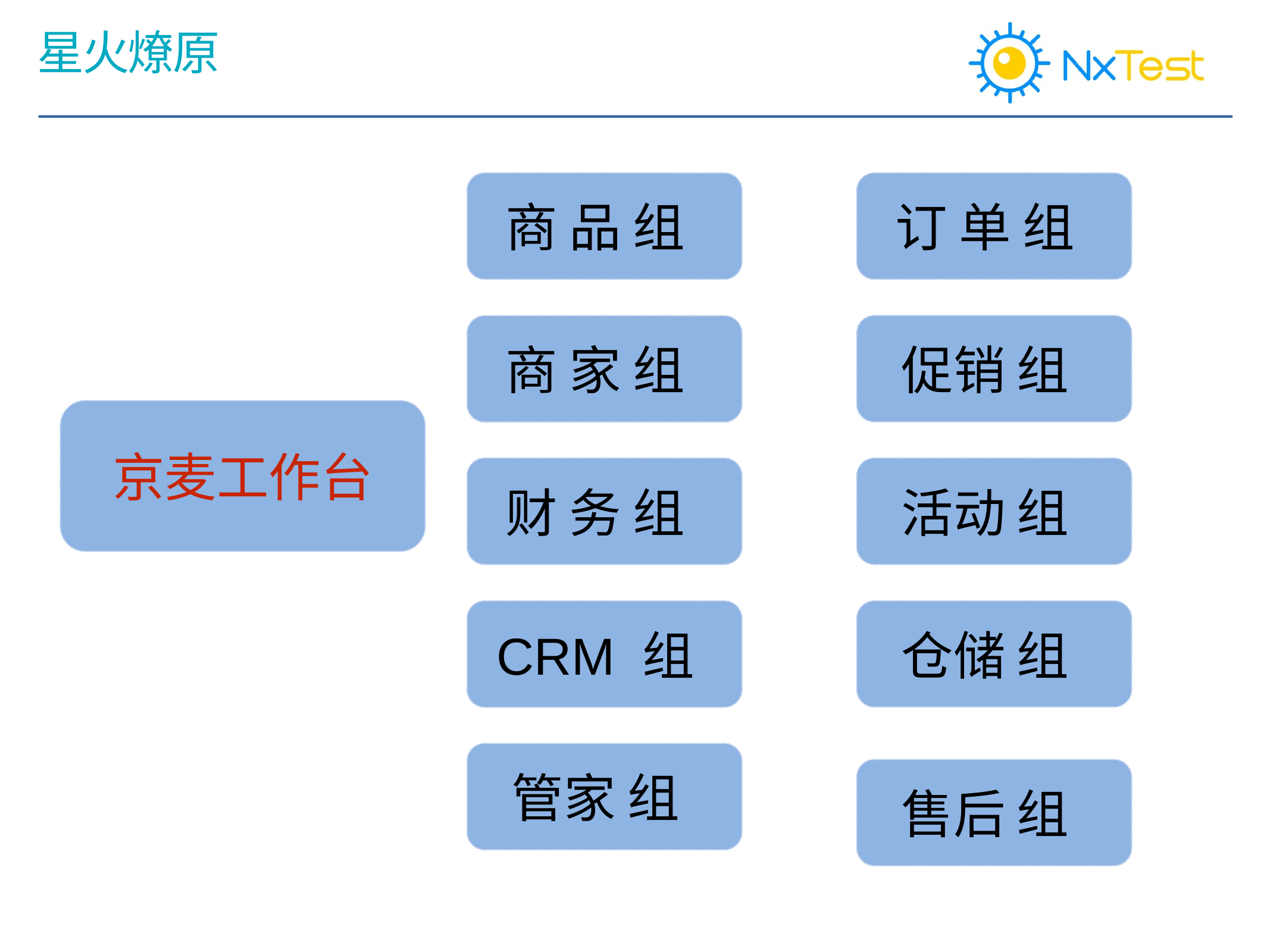

# 星火燎原

订 单 组

商 品 组

促销 组

商 家 组

京麦工作台

活动 组

财 务 组

CRM 组

仓储 组

管家 组

售后 组
16